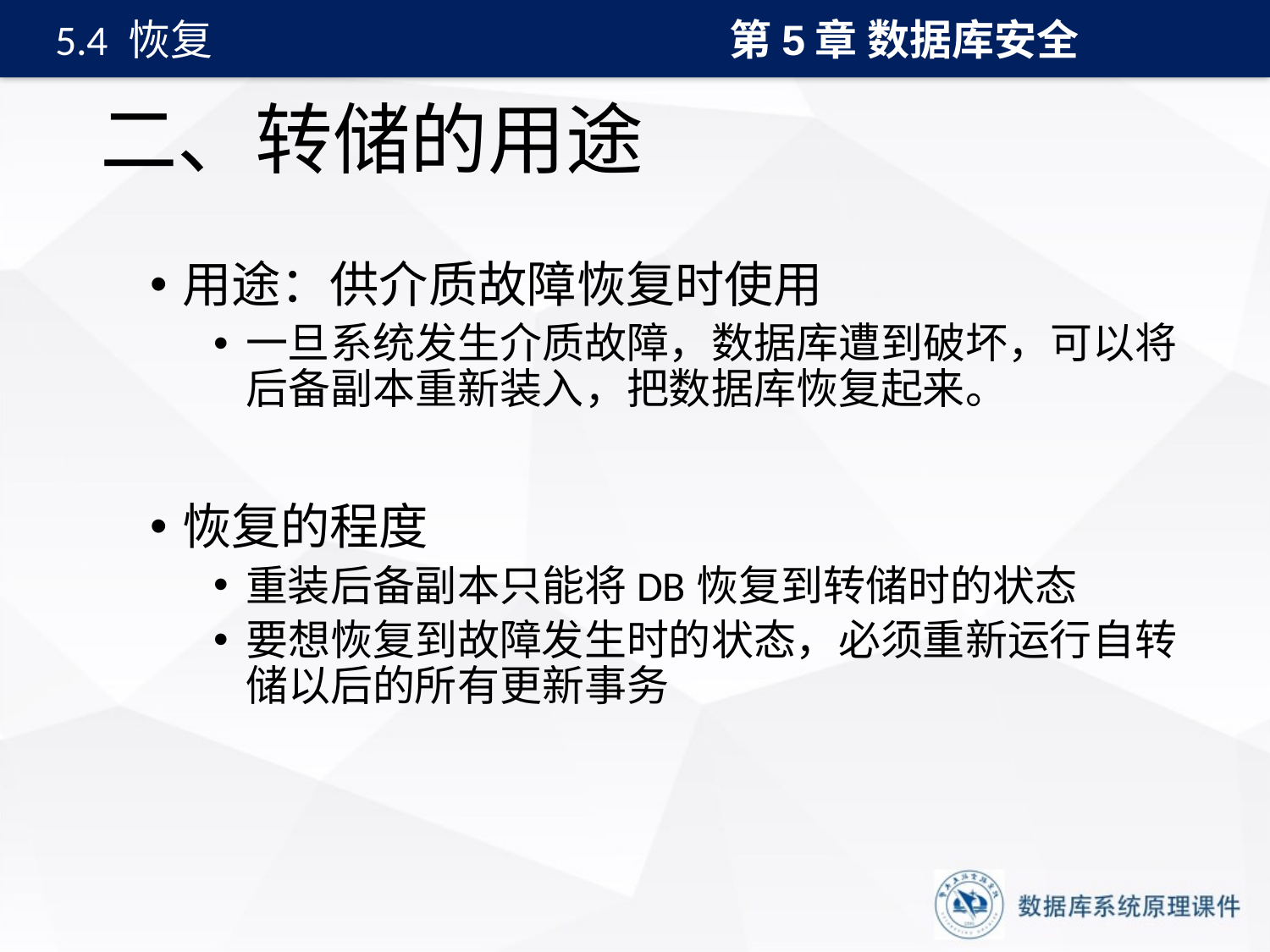

第5章 数据库安全
5.4 恢复
# 二、转储的用途
用途：供介质故障恢复时使用
一旦系统发生介质故障，数据库遭到破坏，可以将后备副本重新装入，把数据库恢复起来。

恢复的程度
重装后备副本只能将DB恢复到转储时的状态
要想恢复到故障发生时的状态，必须重新运行自转储以后的所有更新事务